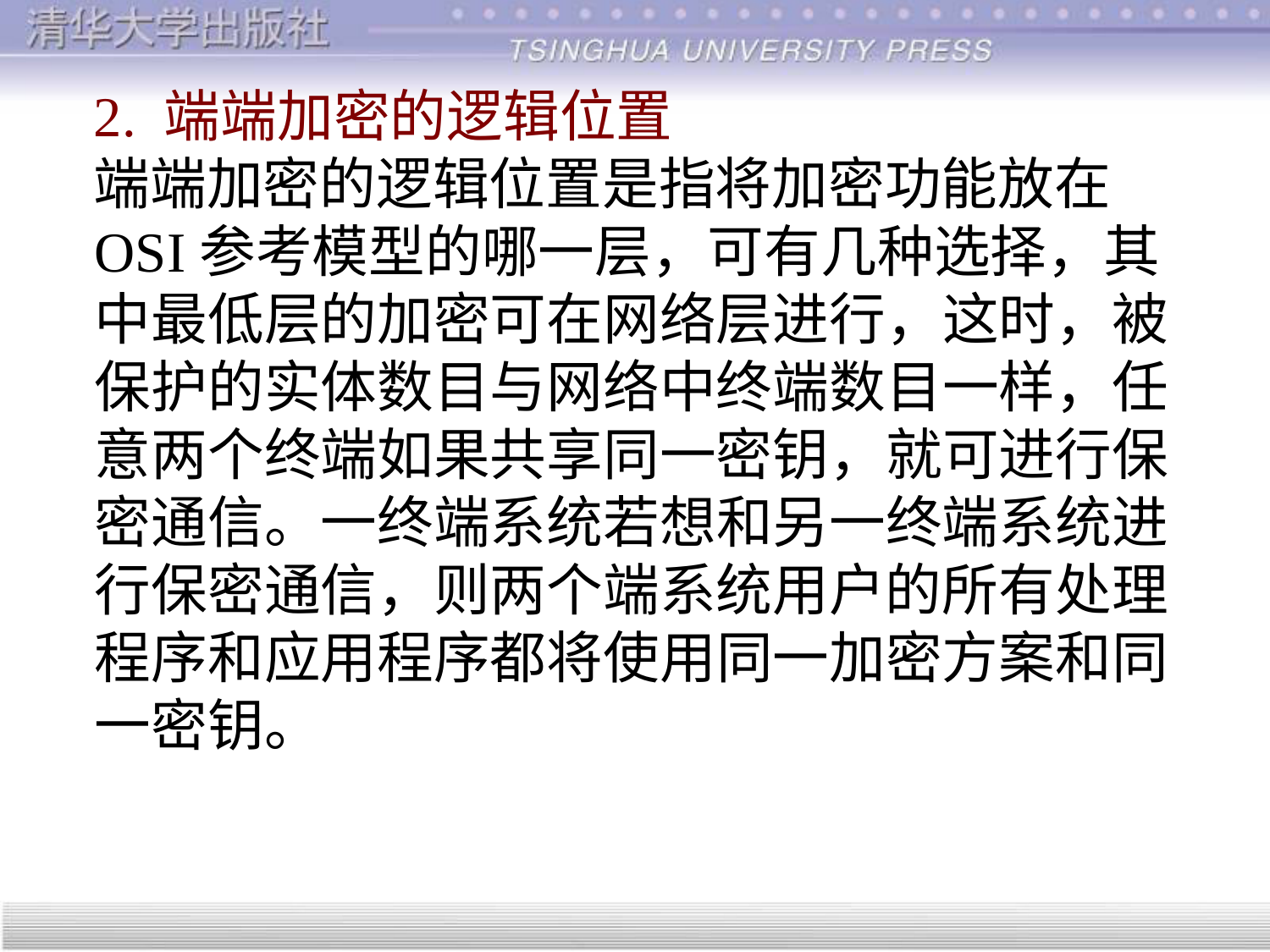

2. 端端加密的逻辑位置
端端加密的逻辑位置是指将加密功能放在OSI参考模型的哪一层，可有几种选择，其中最低层的加密可在网络层进行，这时，被保护的实体数目与网络中终端数目一样，任意两个终端如果共享同一密钥，就可进行保密通信。一终端系统若想和另一终端系统进行保密通信，则两个端系统用户的所有处理程序和应用程序都将使用同一加密方案和同一密钥。